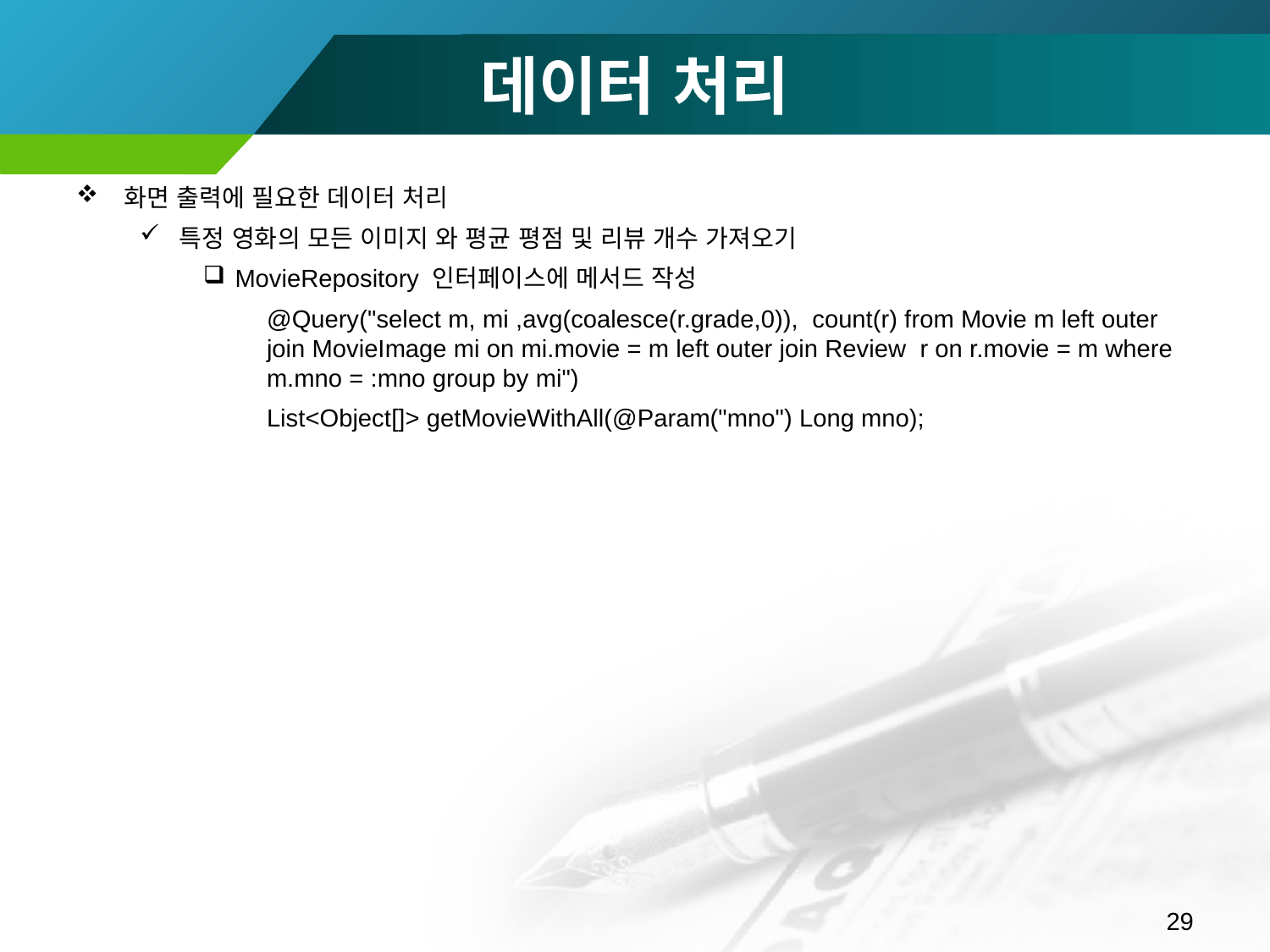

# 데이터 처리
화면 출력에 필요한 데이터 처리
특정 영화의 모든 이미지 와 평균 평점 및 리뷰 개수 가져오기
MovieRepository 인터페이스에 메서드 작성
@Query("select m, mi ,avg(coalesce(r.grade,0)),  count(r) from Movie m left outer join MovieImage mi on mi.movie = m left outer join Review  r on r.movie = m where m.mno = :mno group by mi")
List<Object[]> getMovieWithAll(@Param("mno") Long mno);
29